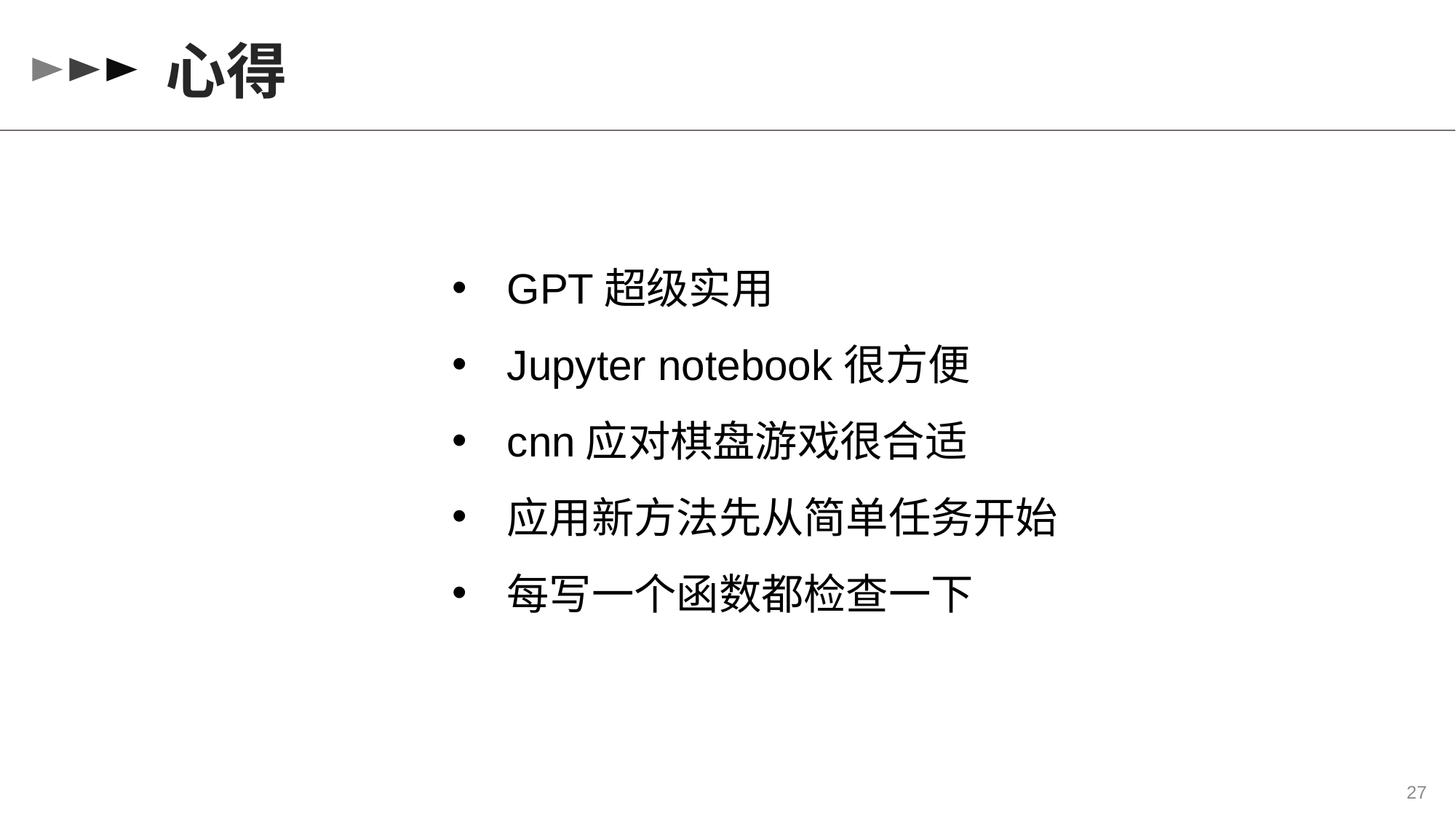

心得

GPT超级实用
Jupyter notebook很方便
cnn应对棋盘游戏很合适
应用新方法先从简单任务开始
每写一个函数都检查一下
27